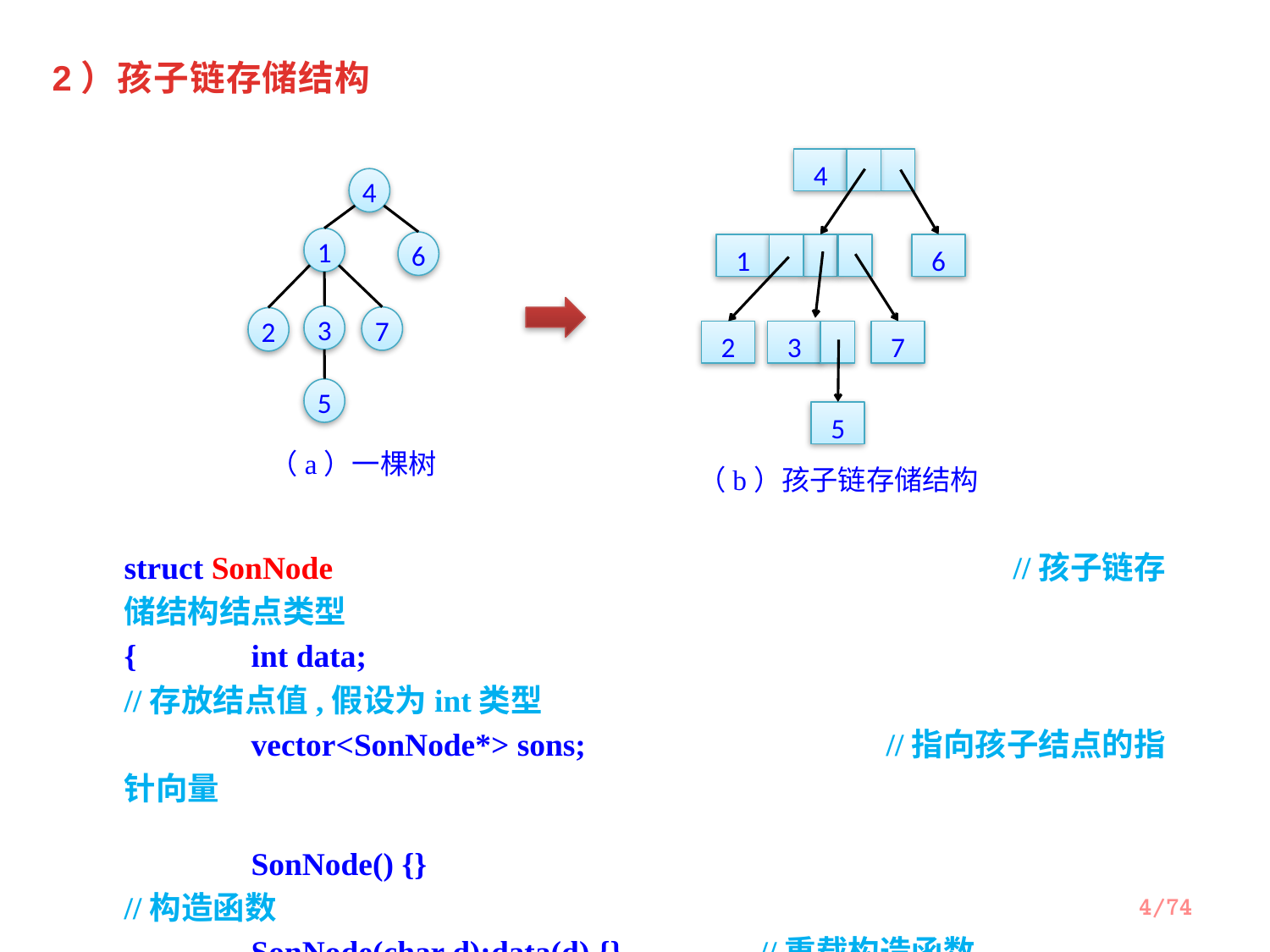

2）孩子链存储结构
4

1

6

2
3

7

5
（b）孩子链存储结构
4

1
6

3
7
2

5
（a）一棵树

struct SonNode						//孩子链存储结构结点类型
{   	int data;							//存放结点值,假设为int类型
    	vector<SonNode*> sons; 			//指向孩子结点的指针向量
    	SonNode() {} 						//构造函数
    	SonNode(char d):data(d) {}		//重载构造函数
};
4/74